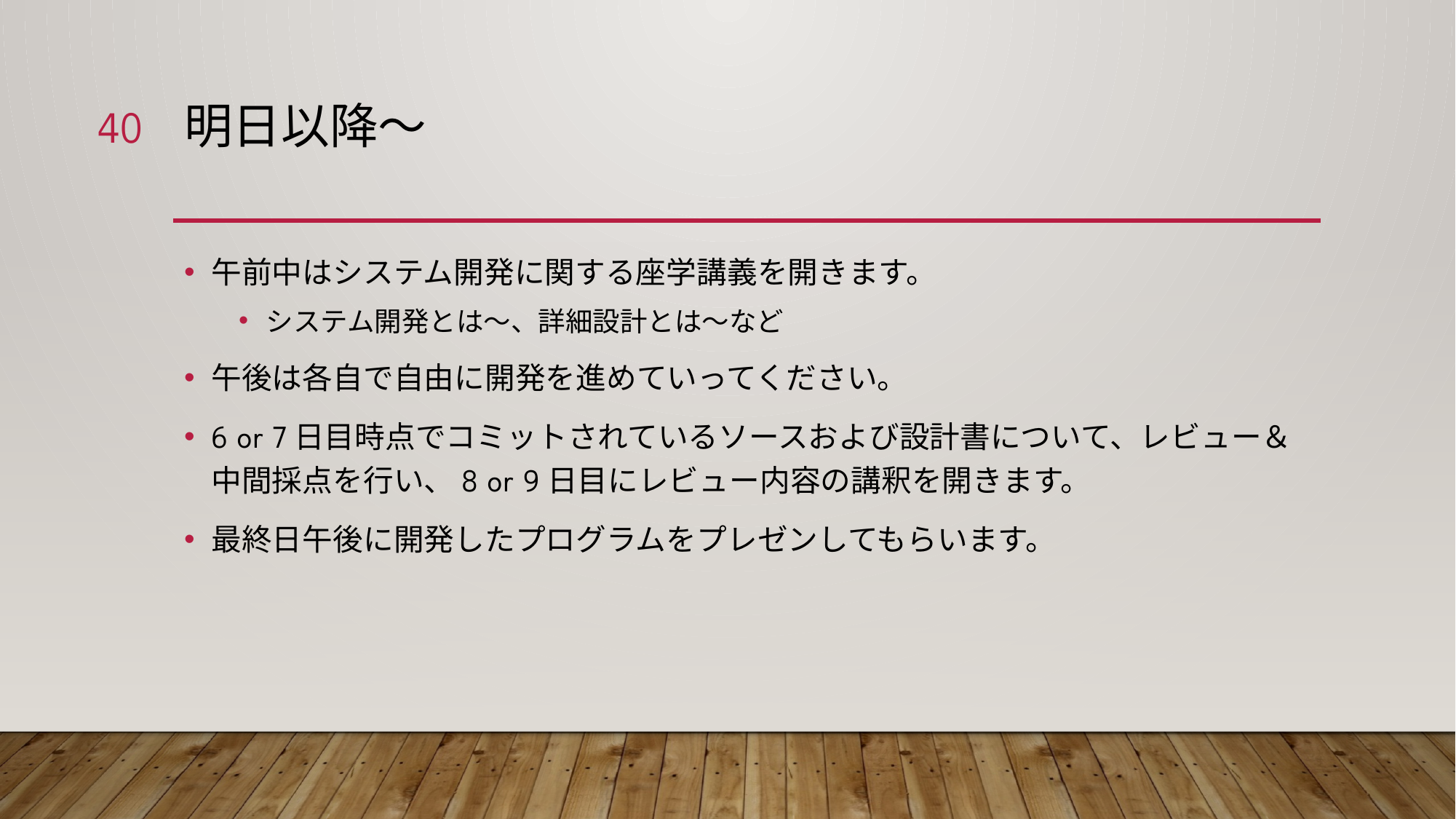

40
# 明日以降～
午前中はシステム開発に関する座学講義を開きます。
システム開発とは～、詳細設計とは～など
午後は各自で自由に開発を進めていってください。
6 or 7日目時点でコミットされているソースおよび設計書について、レビュー＆中間採点を行い、8 or 9日目にレビュー内容の講釈を開きます。
最終日午後に開発したプログラムをプレゼンしてもらいます。